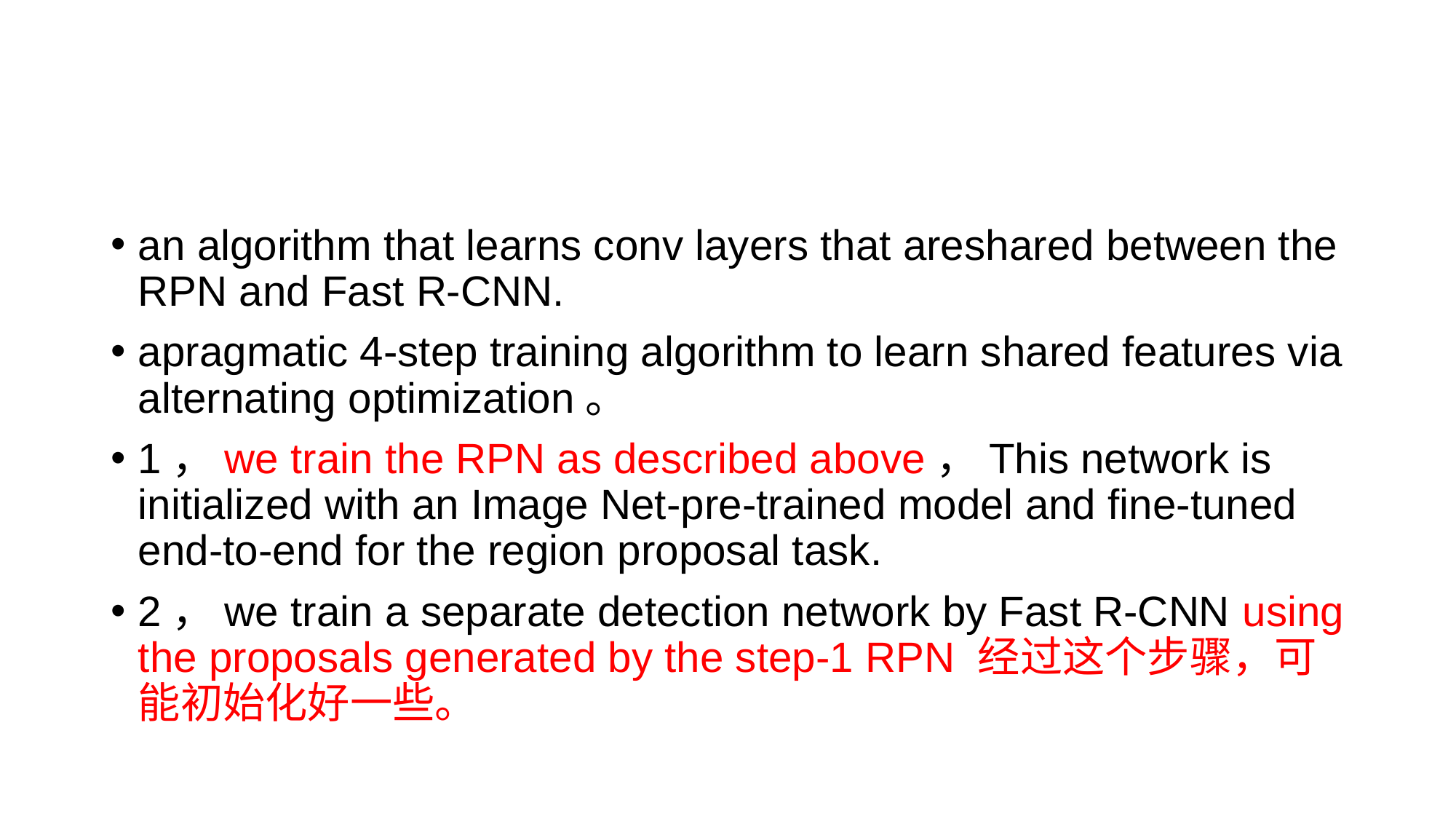

#
an algorithm that learns conv layers that areshared between the RPN and Fast R-CNN.
apragmatic 4-step training algorithm to learn shared features via alternating optimization。
1，we train the RPN as described above，This network is initialized with an Image Net-pre-trained model and fine-tuned end-to-end for the region proposal task.
2，we train a separate detection network by Fast R-CNN using the proposals generated by the step-1 RPN 经过这个步骤，可能初始化好一些。